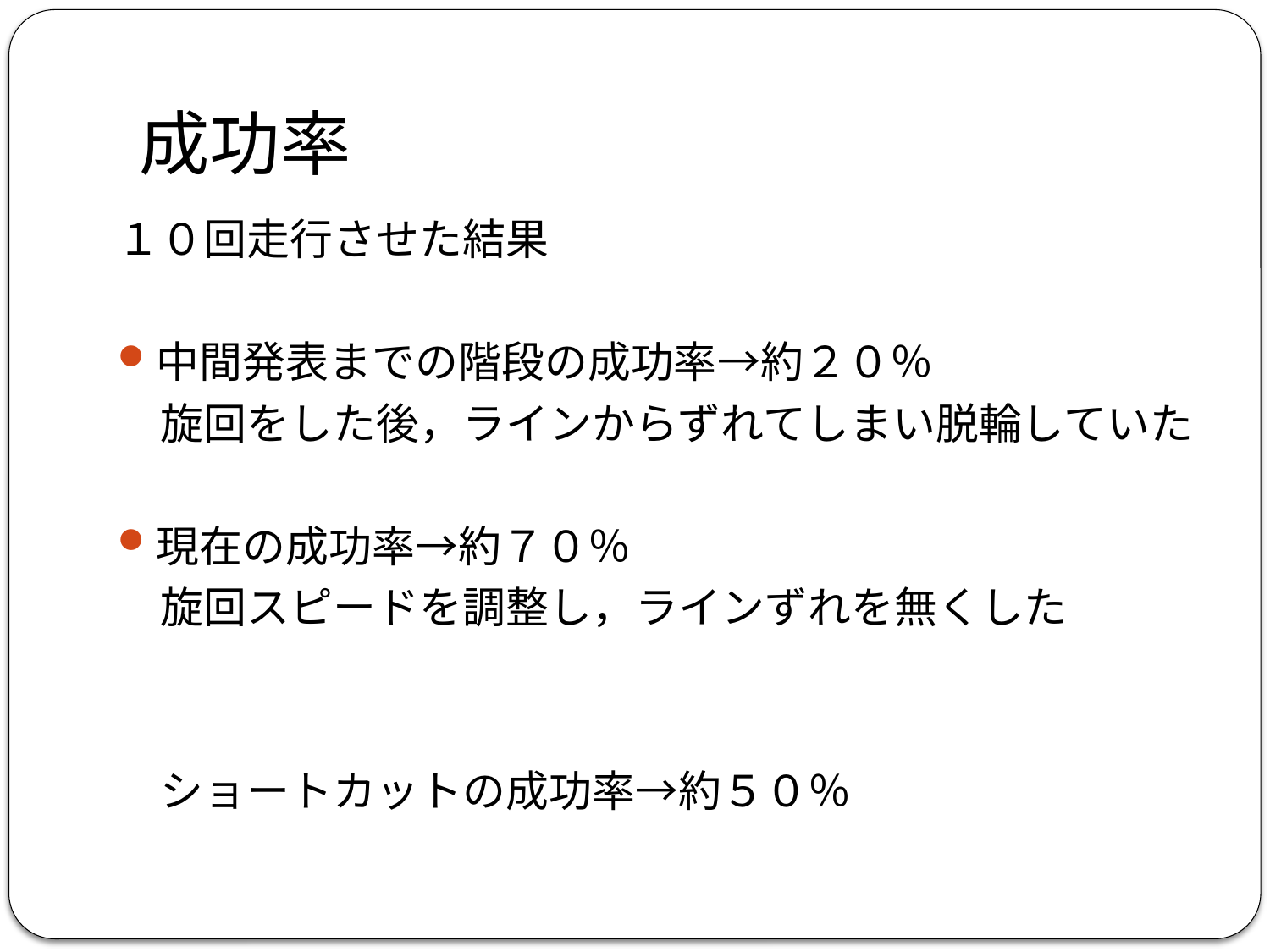

# 成功率
１０回走行させた結果

中間発表までの階段の成功率→約２０％
　旋回をした後，ラインからずれてしまい脱輪していた

現在の成功率→約７０％
　旋回スピードを調整し，ラインずれを無くした

　ショートカットの成功率→約５０％